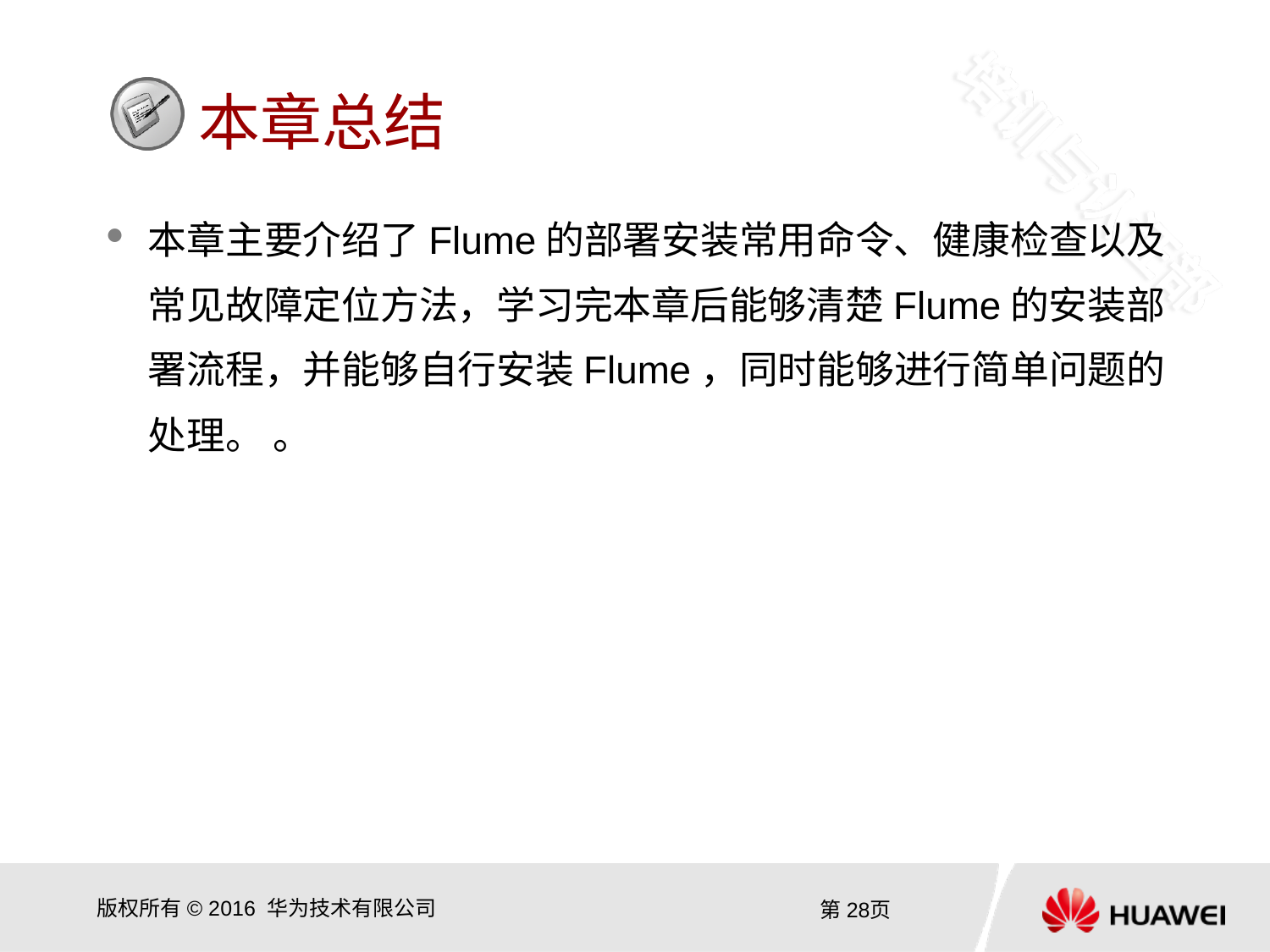

本章主要介绍了Flume的部署安装常用命令、健康检查以及常见故障定位方法，学习完本章后能够清楚Flume的安装部署流程，并能够自行安装Flume，同时能够进行简单问题的处理。 。